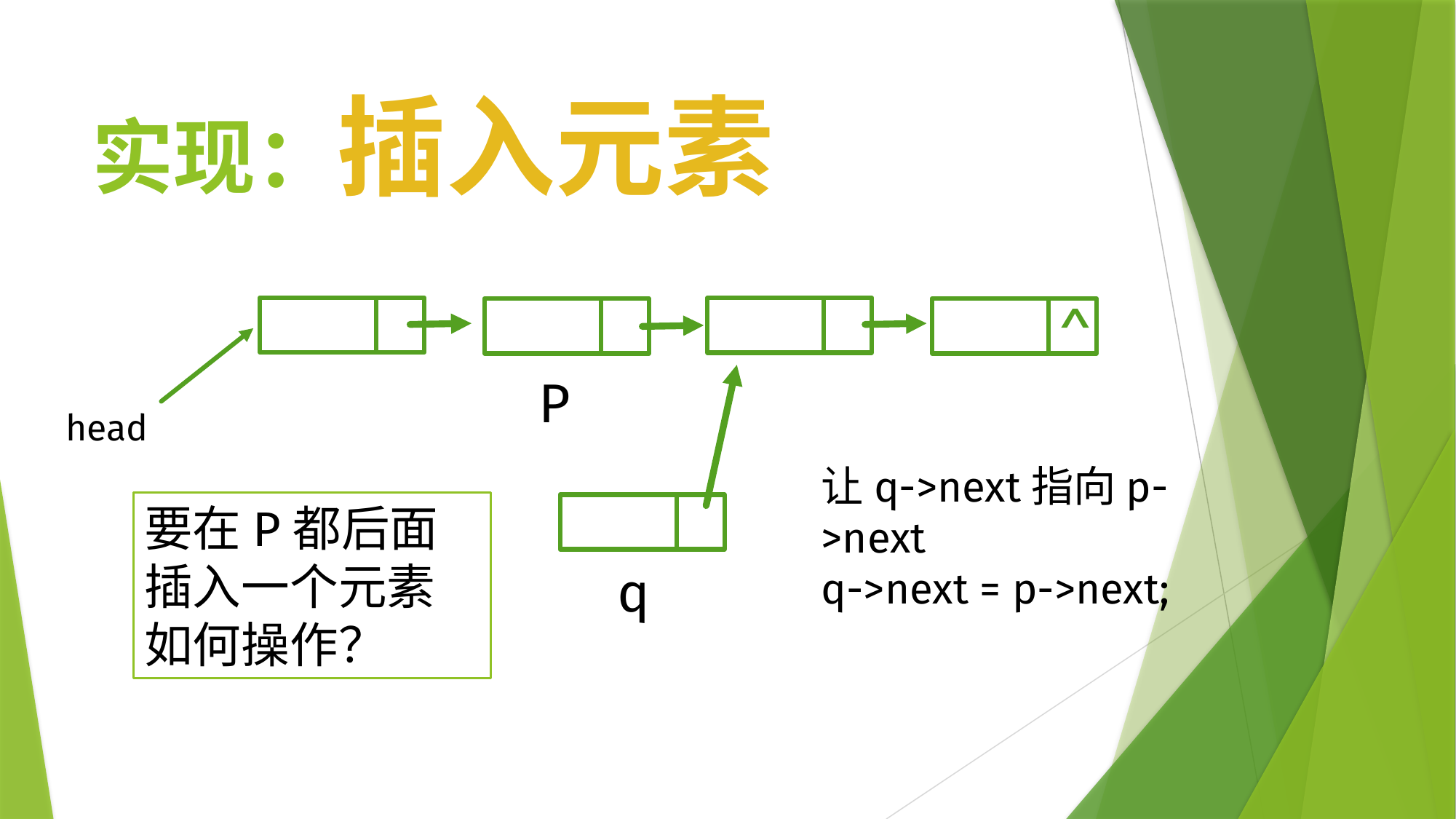

# 实现：插入元素
^

P
head
让q->next指向p->next
q->next = p->next;
要在P都后面插入一个元素如何操作？

q